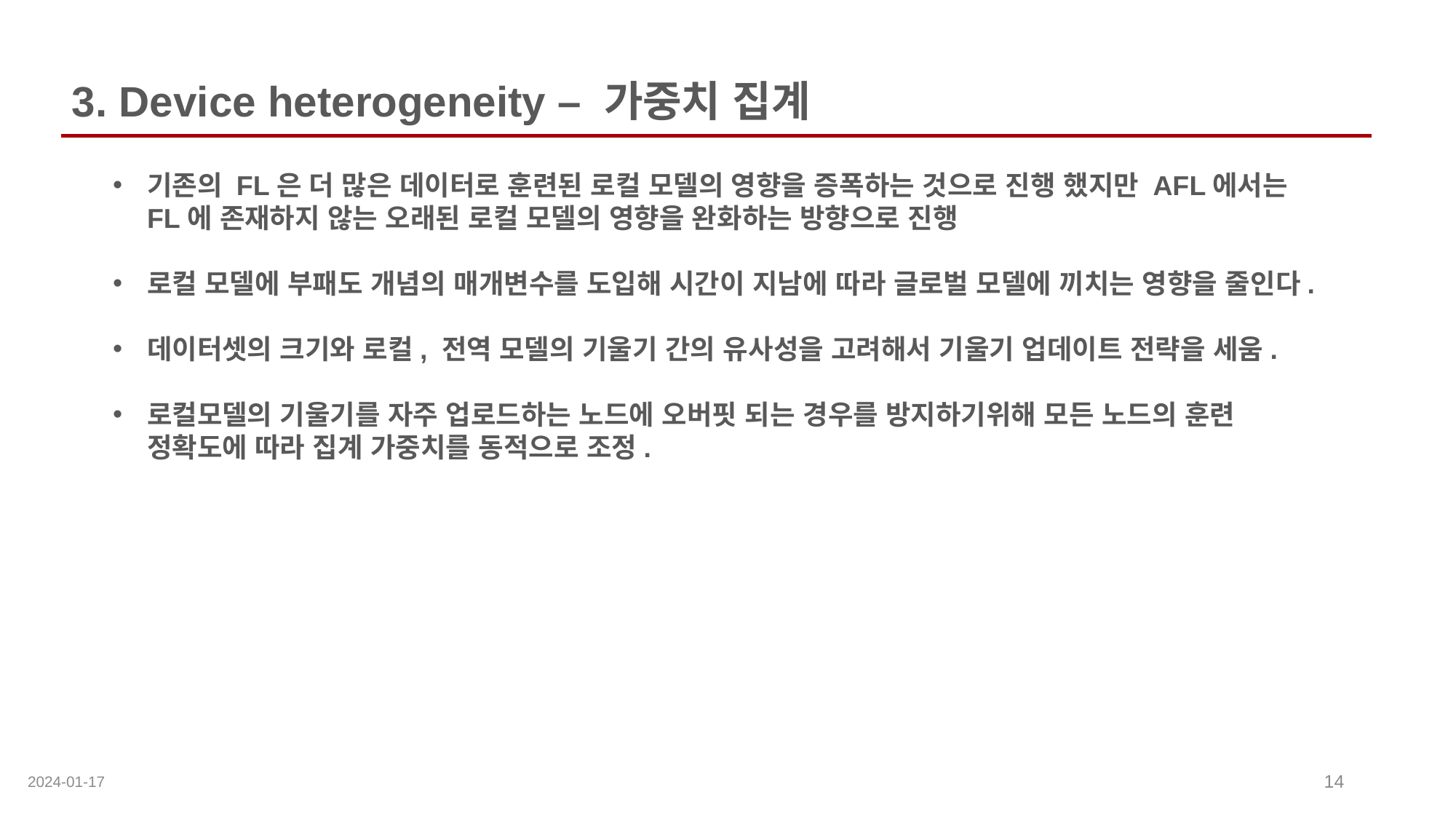

3. Device heterogeneity – 가중치 집계
기존의 FL은 더 많은 데이터로 훈련된 로컬 모델의 영향을 증폭하는 것으로 진행 했지만 AFL에서는 FL에 존재하지 않는 오래된 로컬 모델의 영향을 완화하는 방향으로 진행

로컬 모델에 부패도 개념의 매개변수를 도입해 시간이 지남에 따라 글로벌 모델에 끼치는 영향을 줄인다.

데이터셋의 크기와 로컬, 전역 모델의 기울기 간의 유사성을 고려해서 기울기 업데이트 전략을 세움.

로컬모델의 기울기를 자주 업로드하는 노드에 오버핏 되는 경우를 방지하기위해 모든 노드의 훈련 정확도에 따라 집계 가중치를 동적으로 조정.
2024-01-17
14